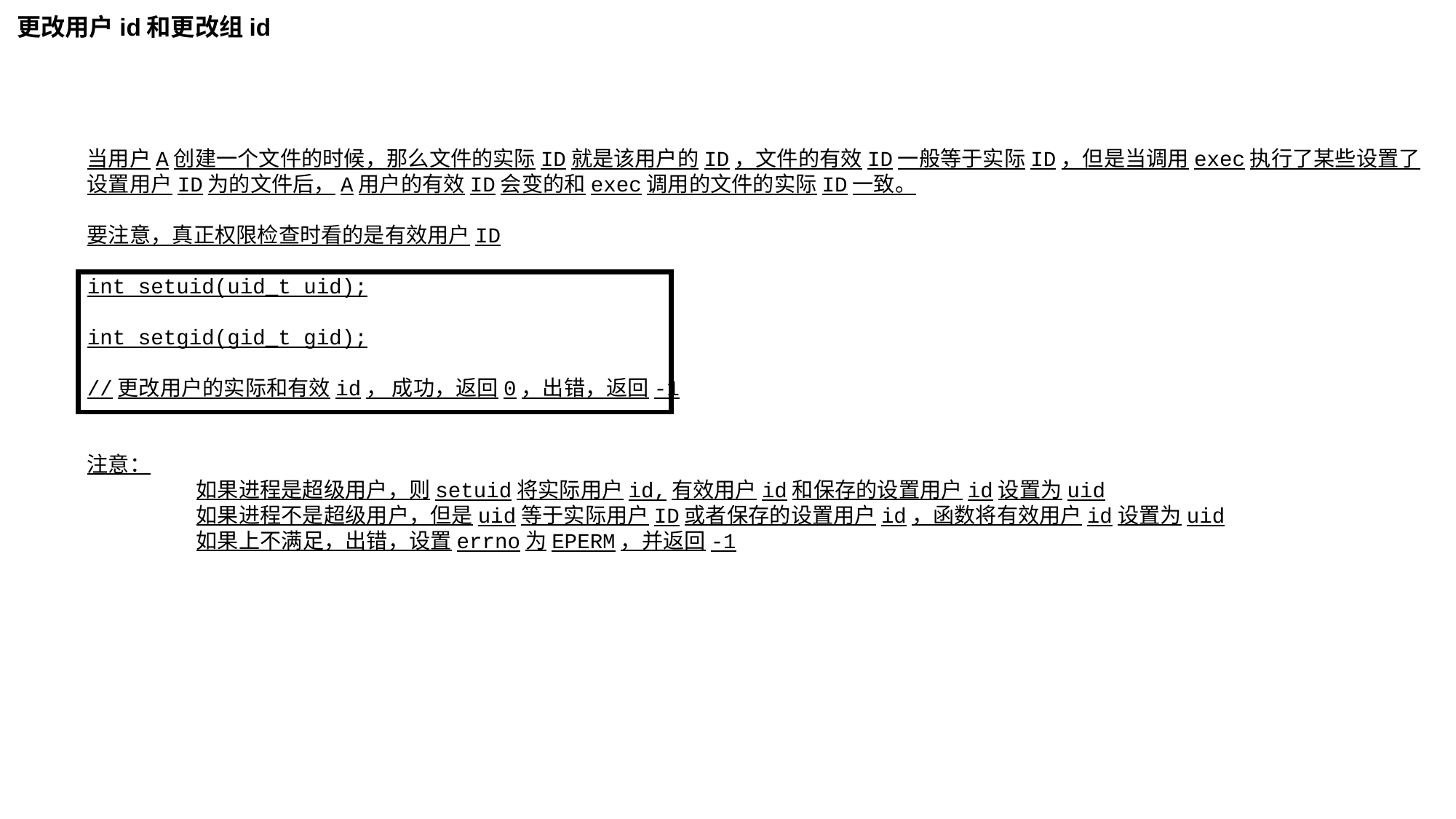

更改用户id和更改组id
当用户A创建一个文件的时候，那么文件的实际ID就是该用户的ID，文件的有效ID一般等于实际ID，但是当调用exec执行了某些设置了设置用户ID为的文件后，A用户的有效ID会变的和exec调用的文件的实际ID一致。

要注意，真正权限检查时看的是有效用户ID

int setuid(uid_t uid);

int setgid(gid_t gid);

//更改用户的实际和有效id， 成功，返回0，出错，返回-1

注意：
	如果进程是超级用户，则setuid将实际用户id,有效用户id和保存的设置用户id设置为uid
	如果进程不是超级用户，但是uid等于实际用户ID或者保存的设置用户id，函数将有效用户id设置为uid
	如果上不满足，出错，设置errno为EPERM，并返回-1